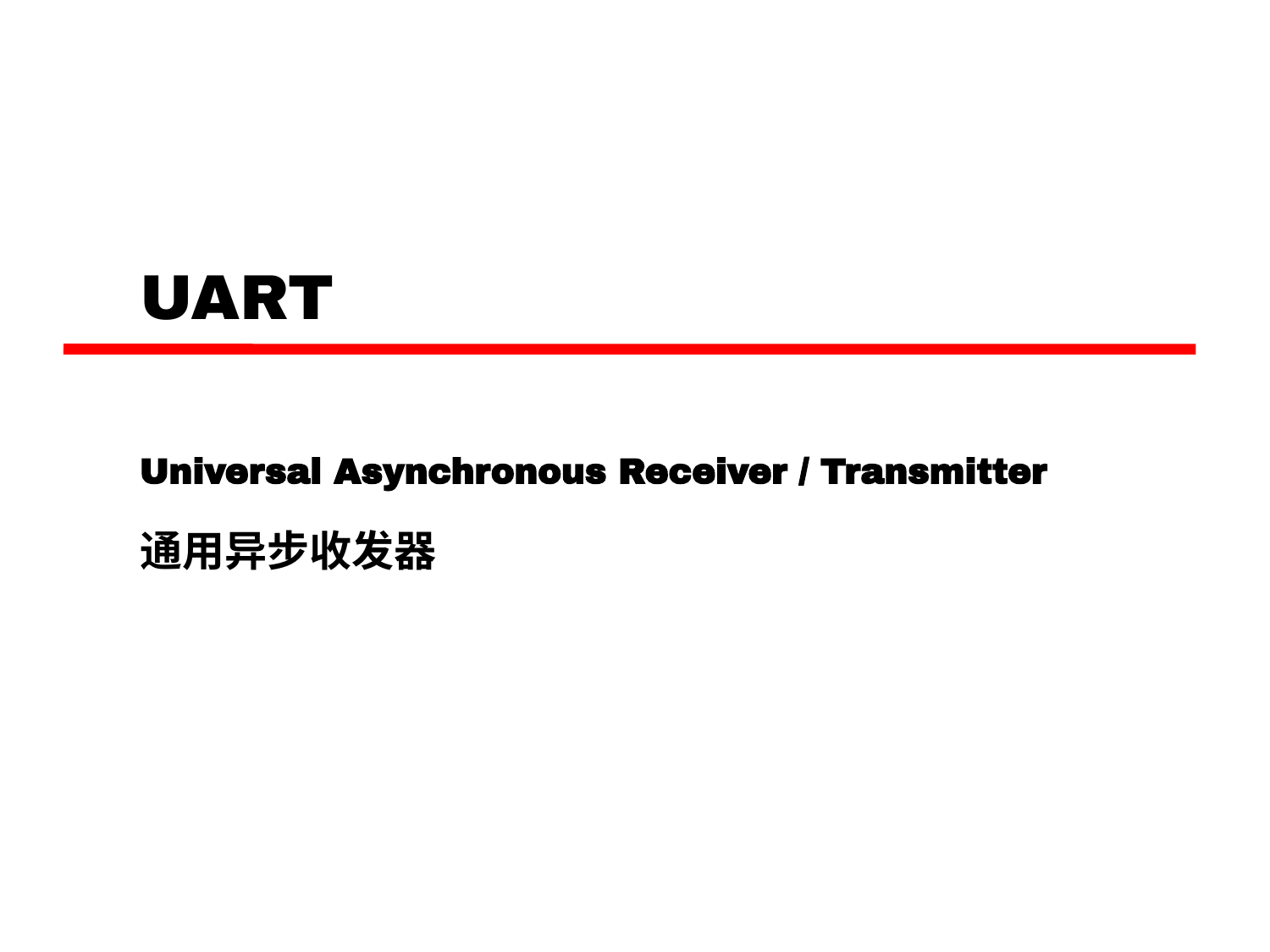

# UART
Universal Asynchronous Receiver / Transmitter
通用异步收发器